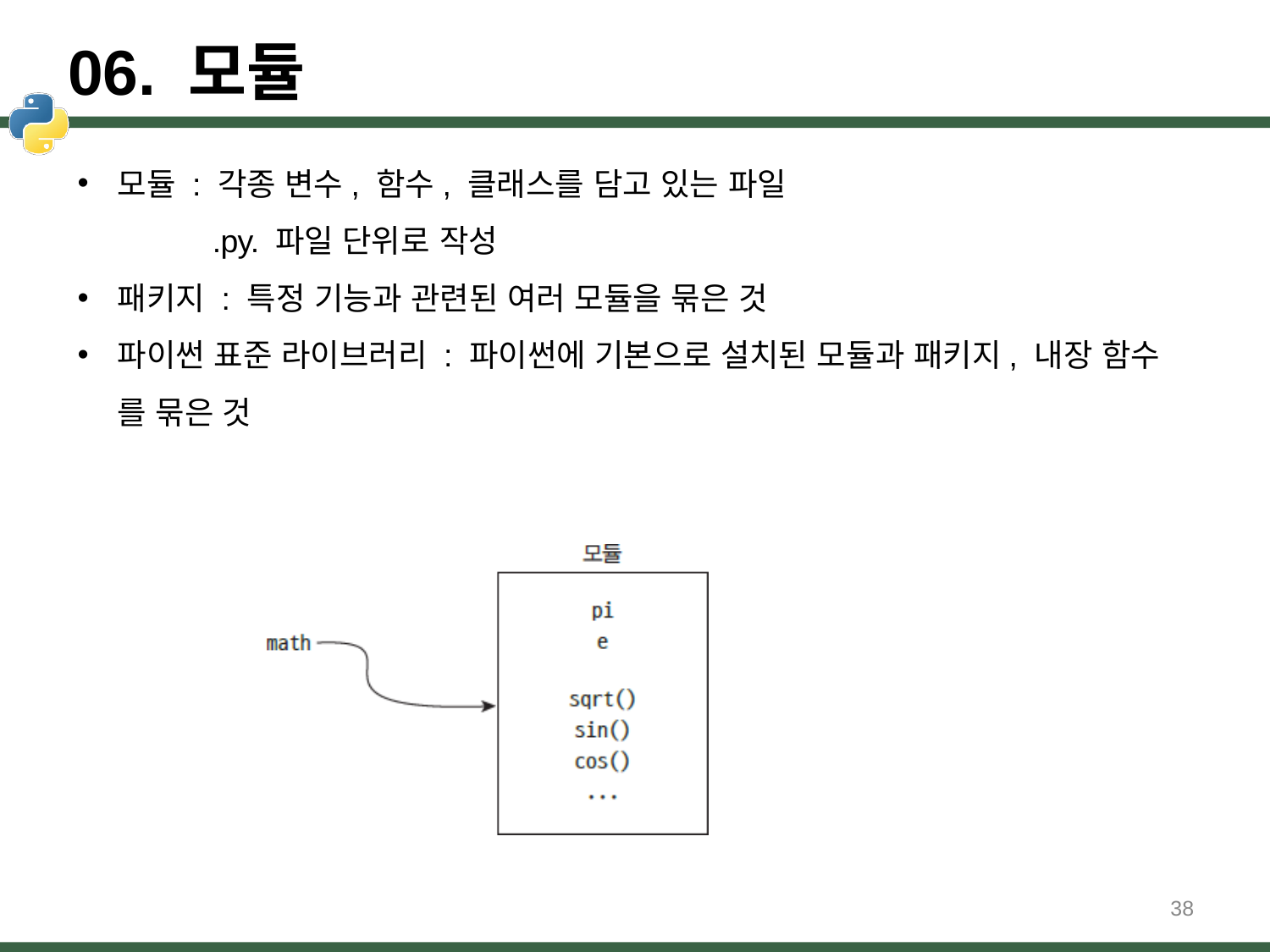

# 06. 모듈

모듈 : 각종 변수, 함수, 클래스를 담고 있는 파일
.py. 파일 단위로 작성
패키지 : 특정 기능과 관련된 여러 모듈을 묶은 것
파이썬 표준 라이브러리 : 파이썬에 기본으로 설치된 모듈과 패키지, 내장 함수
를 묶은 것

38